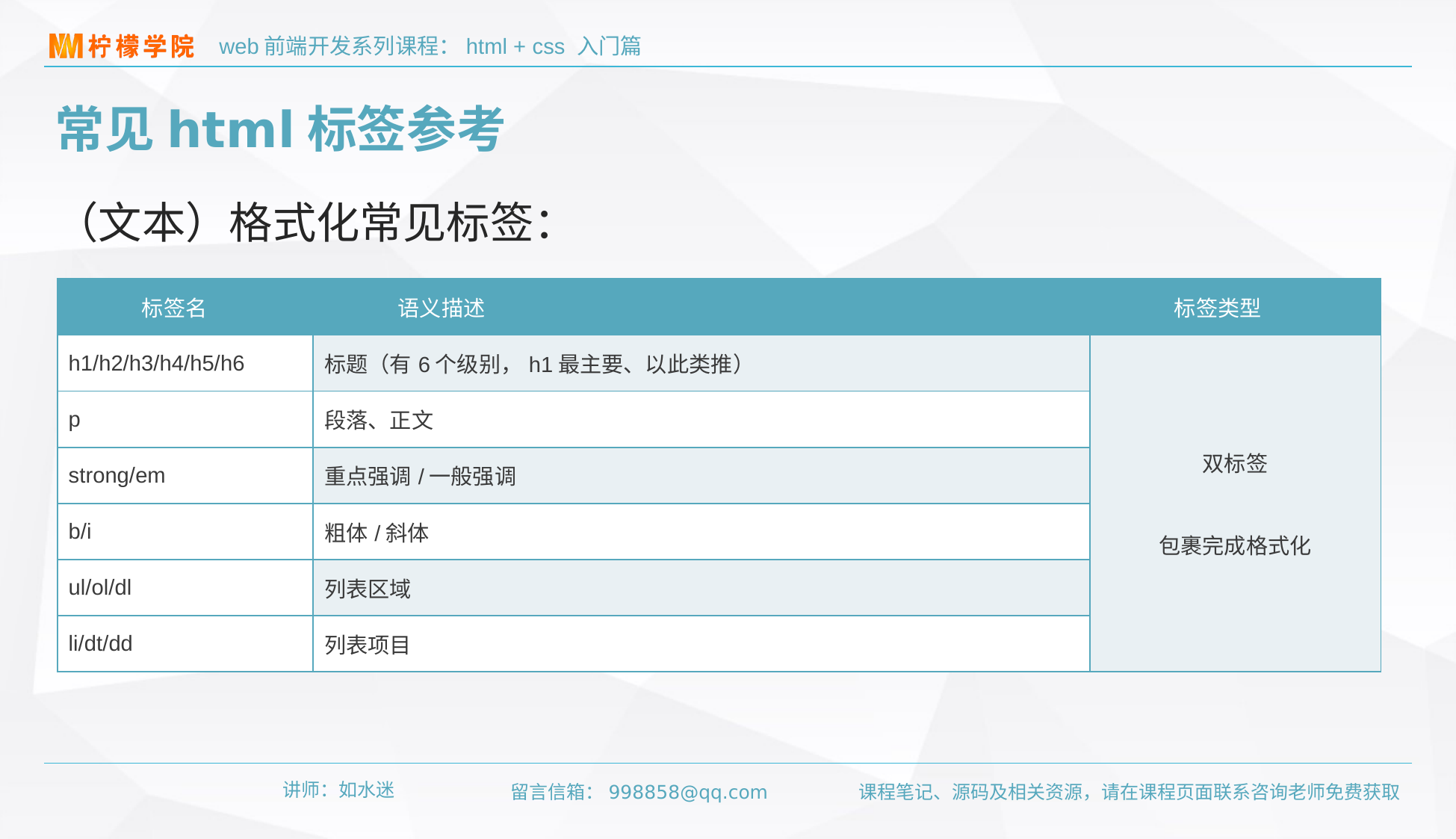

常见html标签参考
（文本）格式化常见标签：
| 标签名 | 语义描述 | 标签类型 |
| --- | --- | --- |
| h1/h2/h3/h4/h5/h6 | 标题（有6个级别，h1最主要、以此类推） | 双标签 包裹完成格式化 |
| p | 段落、正文 |  |
| strong/em | 重点强调/一般强调 |  |
| b/i | 粗体/斜体 |  |
| ul/ol/dl | 列表区域 |  |
| li/dt/dd | 列表项目 |  |